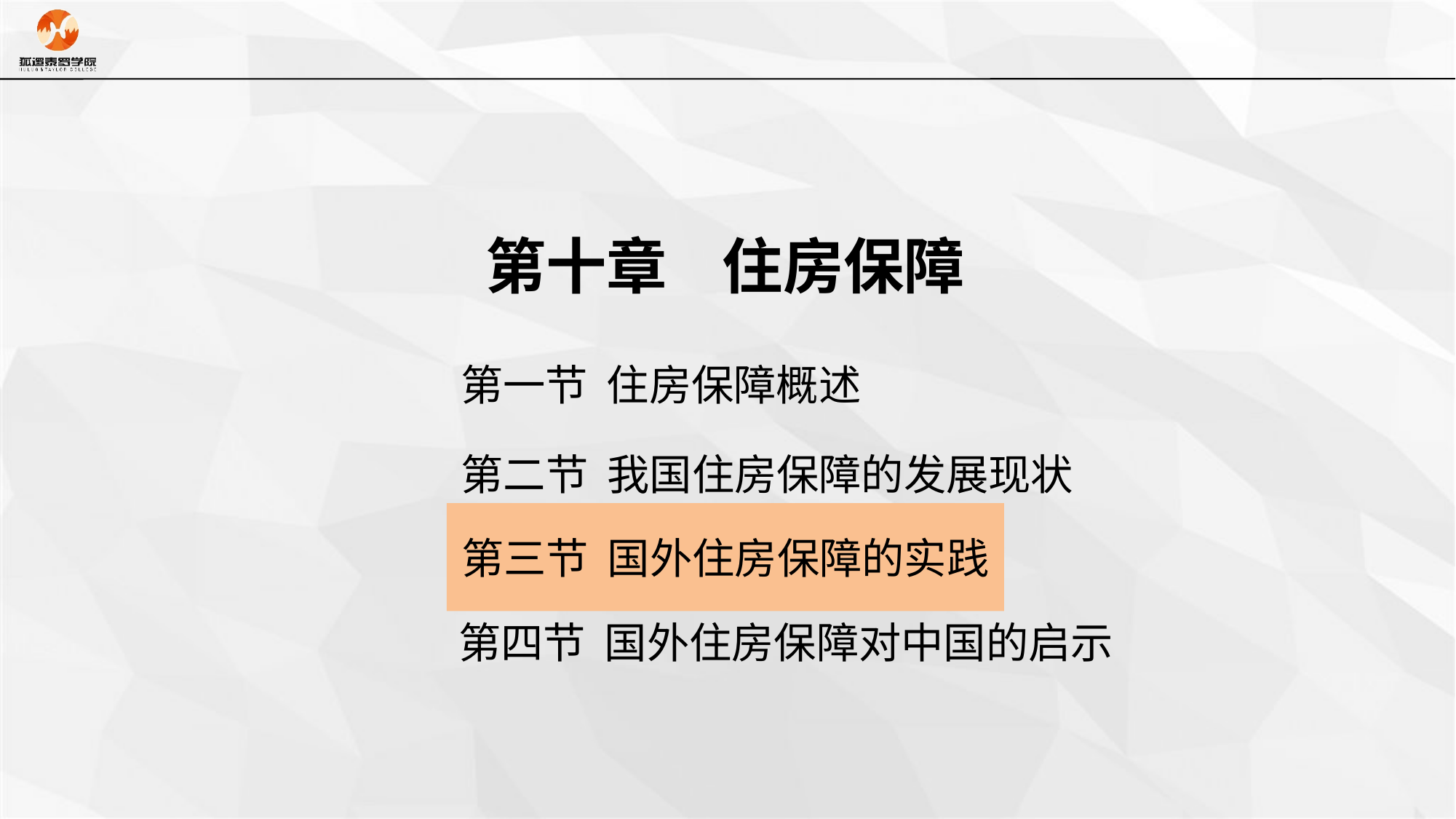

第十章    住房保障
第一节  住房保障概述
第二节  我国住房保障的发展现状
第三节  国外住房保障的实践
第四节  国外住房保障对中国的启示